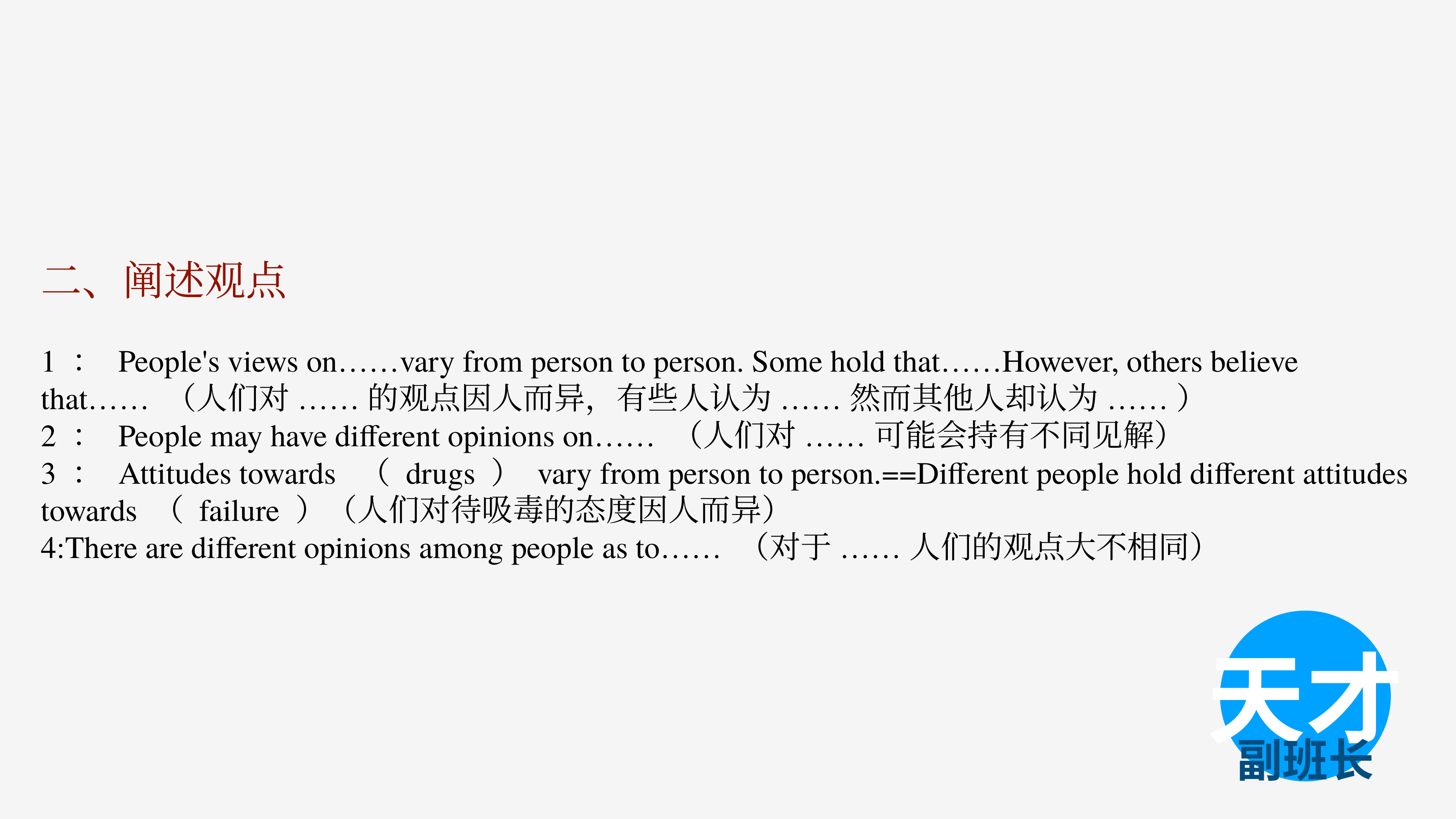

二、阐述观点

1 ： People's views on……vary from person to person. Some hold that……However, others believe that…… （人们对 …… 的观点因人而异，有些人认为 …… 然而其他人却认为 …… ）
2 ： People may have different opinions on…… （人们对 …… 可能会持有不同见解）
3 ： Attitudes towards  （ drugs ） vary from person to person.==Different people hold different attitudes towards （ failure ）（人们对待吸毒的态度因人而异）
4:There are different opinions among people as to…… （对于 …… 人们的观点大不相同）